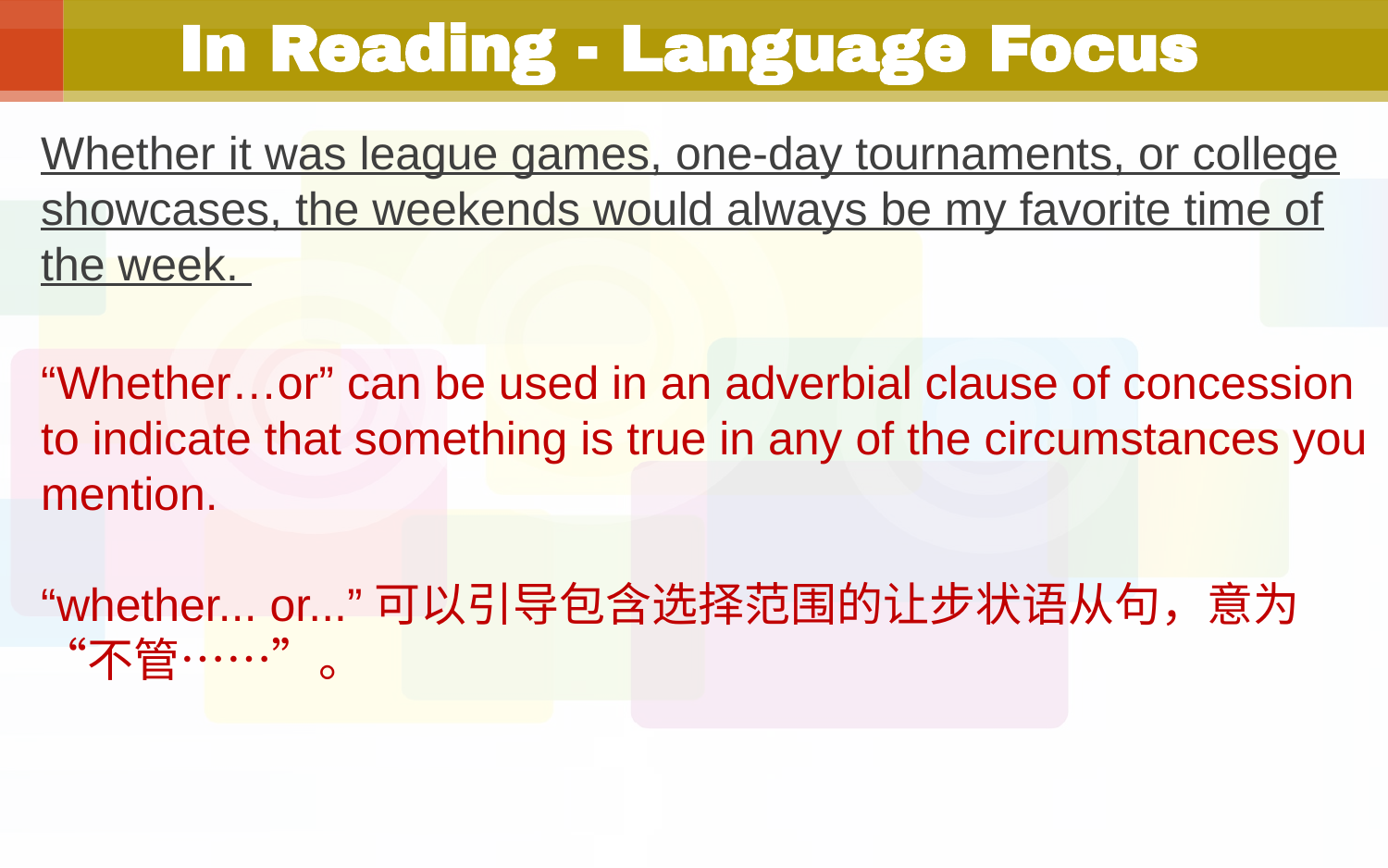

# D R _ Sentence 1
In Reading - Language Focus
Whether it was league games, one-day tournaments, or college showcases, the weekends would always be my favorite time of the week.
“Whether…or” can be used in an adverbial clause of concession to indicate that something is true in any of the circumstances you mention.

“whether... or...”可以引导包含选择范围的让步状语从句，意为“不管……”。